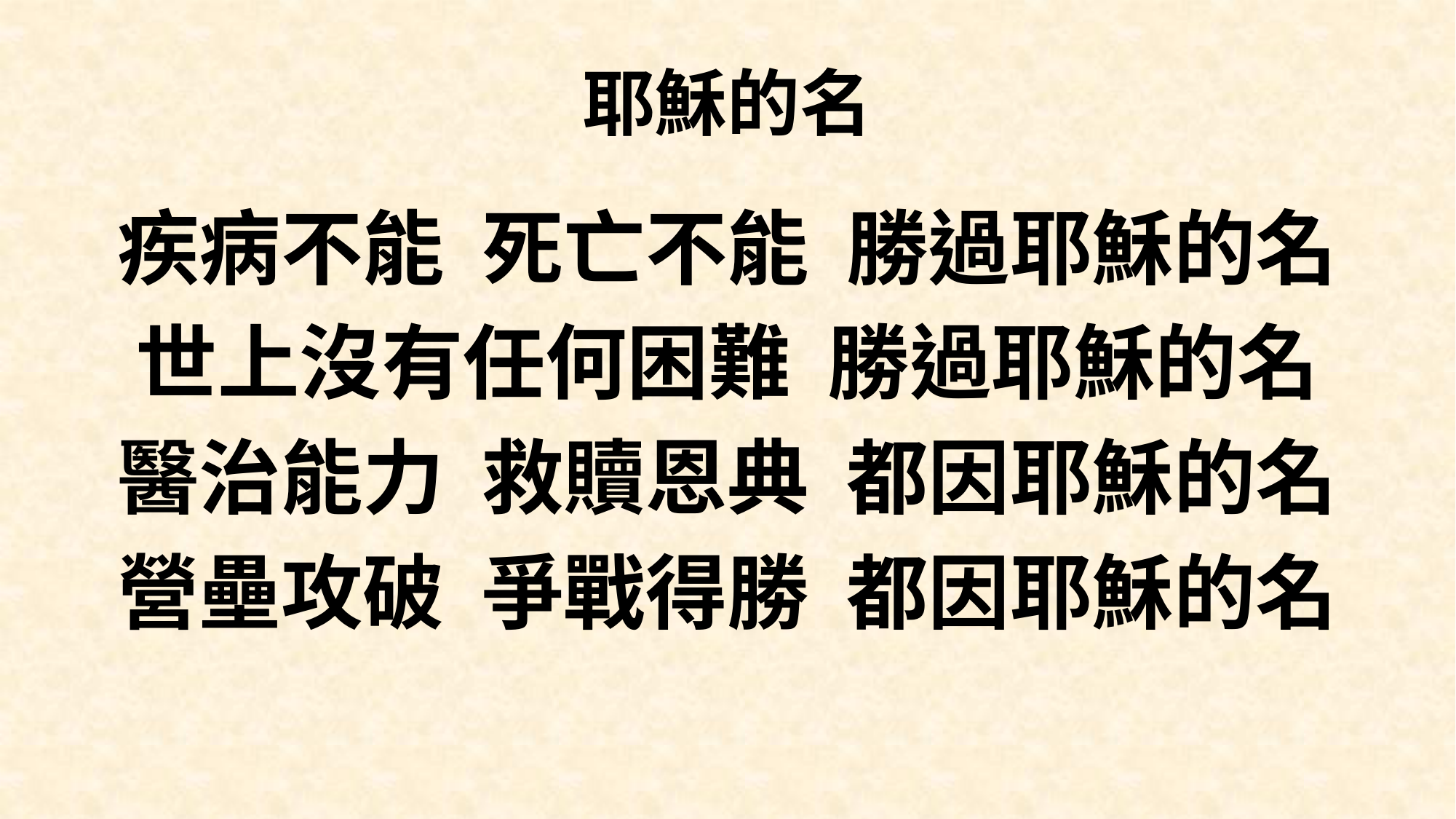

# 耶穌的名
疾病不能  死亡不能  勝過耶穌的名
世上沒有任何困難  勝過耶穌的名
醫治能力  救贖恩典  都因耶穌的名
營壘攻破  爭戰得勝  都因耶穌的名